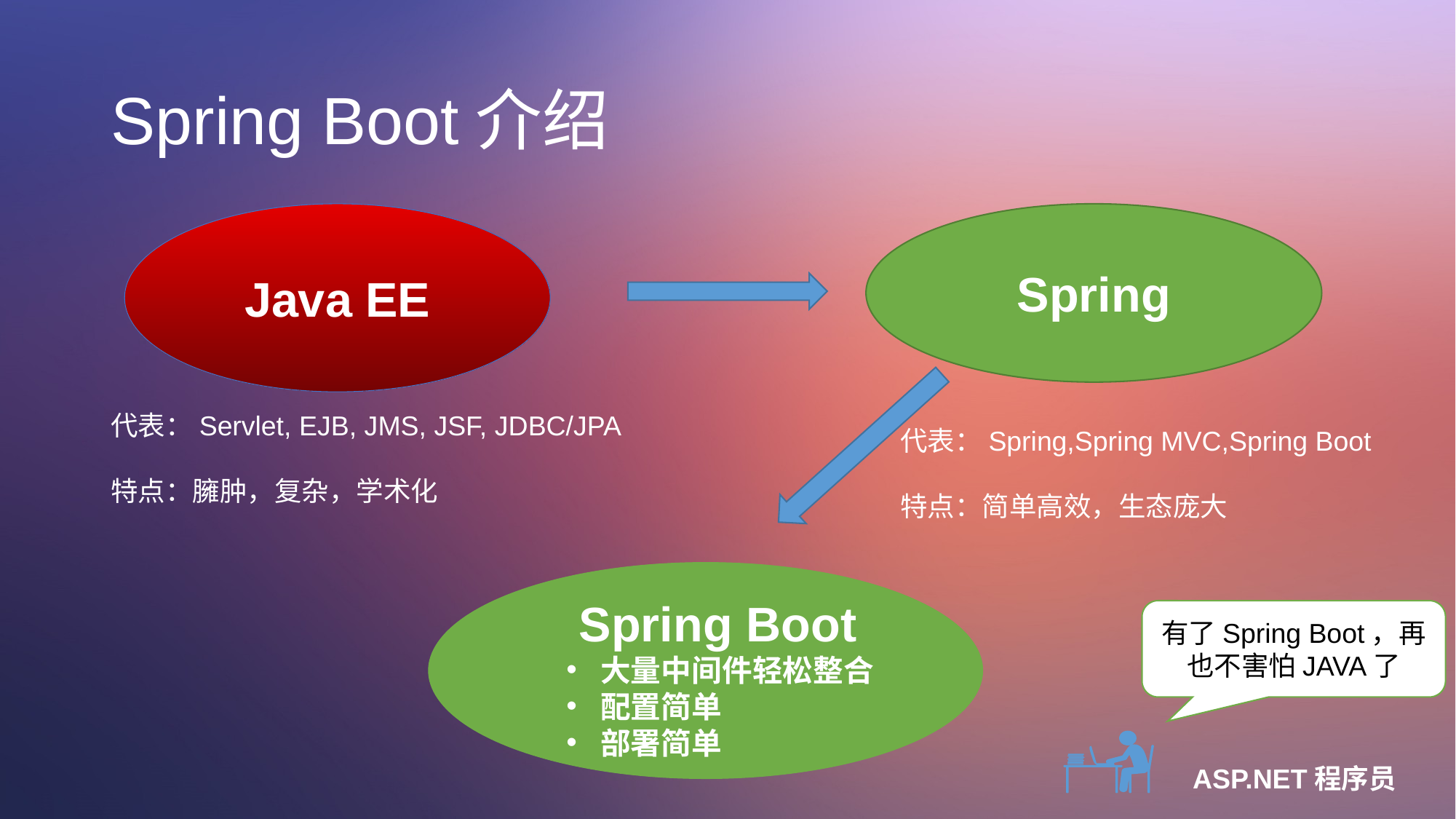

# Spring Boot介绍
Java EE
Spring

代表：Servlet, EJB, JMS, JSF, JDBC/JPA

特点：臃肿，复杂，学术化
代表：Spring,Spring MVC,Spring Boot

特点：简单高效，生态庞大

     Spring Boot
大量中间件轻松整合
配置简单
部署简单
有了Spring Boot，再也不害怕JAVA了

ASP.NET程序员